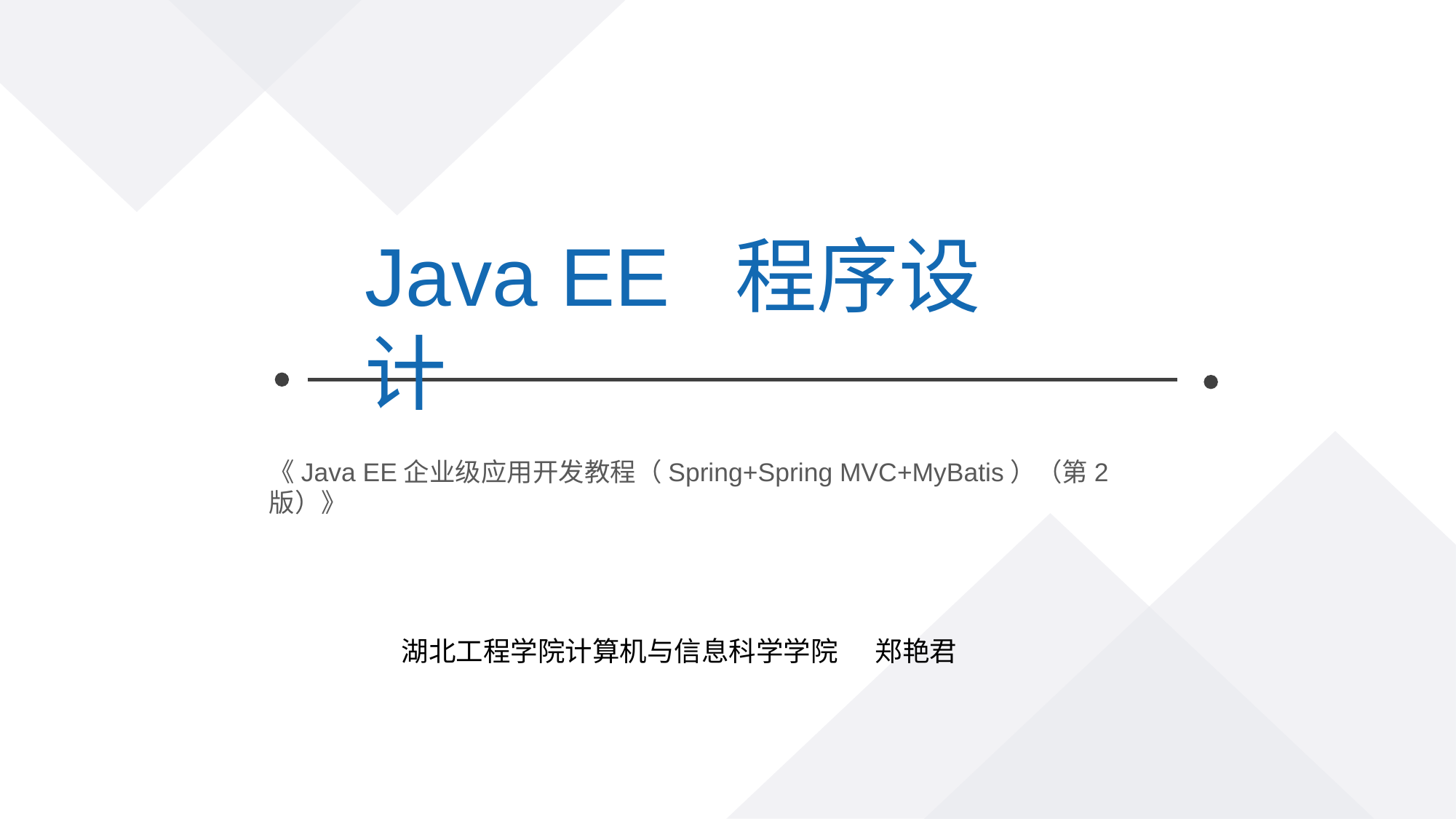

Java EE  程序设计
《Java EE企业级应用开发教程（Spring+Spring MVC+MyBatis）（第2版）》
湖北工程学院计算机与信息科学学院      郑艳君